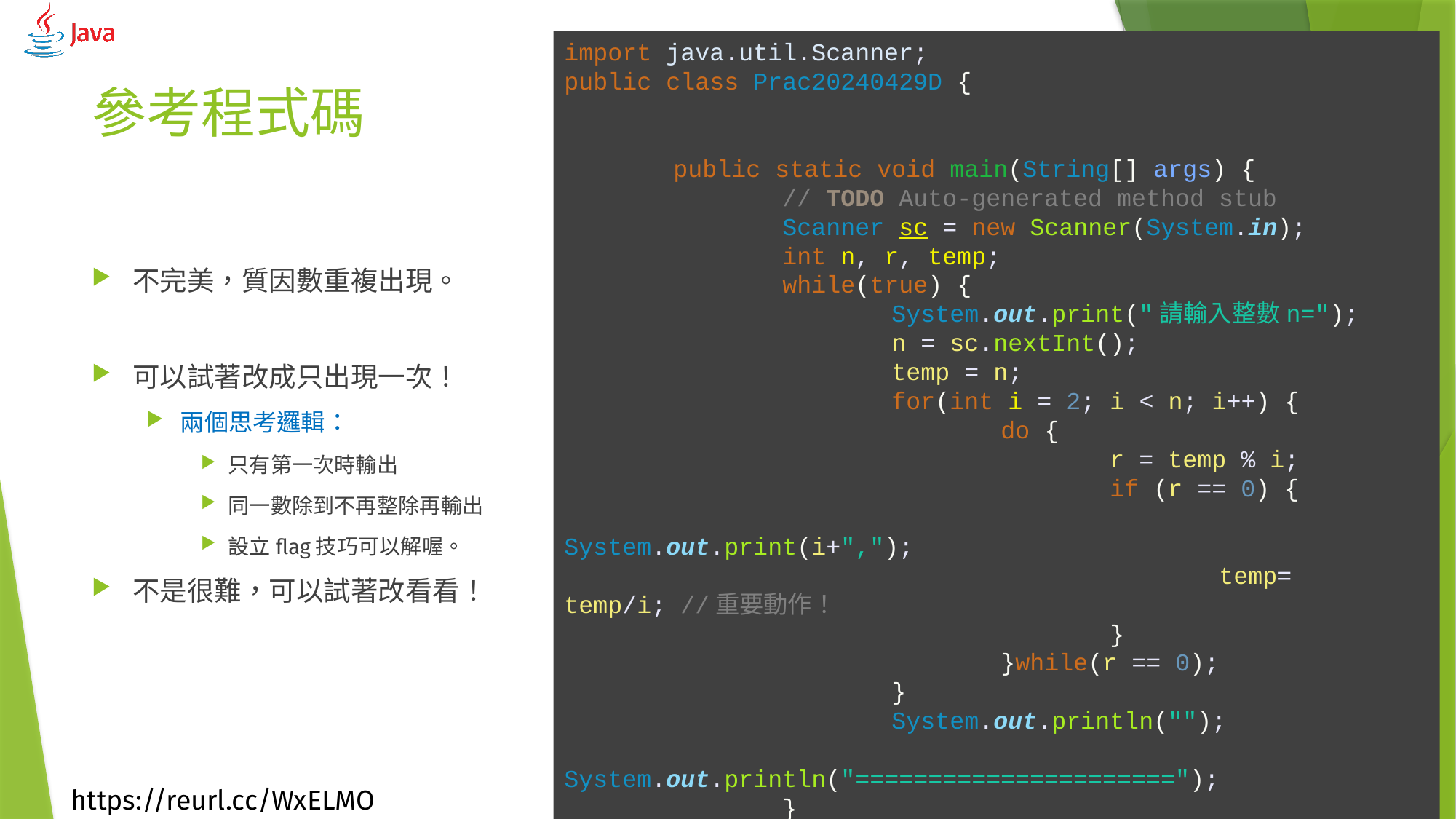

import java.util.Scanner;
public class Prac20240429D {

	public static void main(String[] args) {
		// TODO Auto-generated method stub
		Scanner sc = new Scanner(System.in);
		int n, r, temp;
		while(true) {
			System.out.print("請輸入整數n=");
			n = sc.nextInt();
			temp = n;
			for(int i = 2; i < n; i++) {
				do {
					r = temp % i;
					if (r == 0) {
						System.out.print(i+",");
						temp= temp/i; //重要動作！
					}
				}while(r == 0);
			}
			System.out.println("");
			System.out.println("======================");
		}
	}
}
# 參考程式碼
不完美，質因數重複出現。

可以試著改成只出現一次！
兩個思考邏輯：
只有第一次時輸出
同一數除到不再整除再輸出
設立flag技巧可以解喔。
不是很難，可以試著改看看！